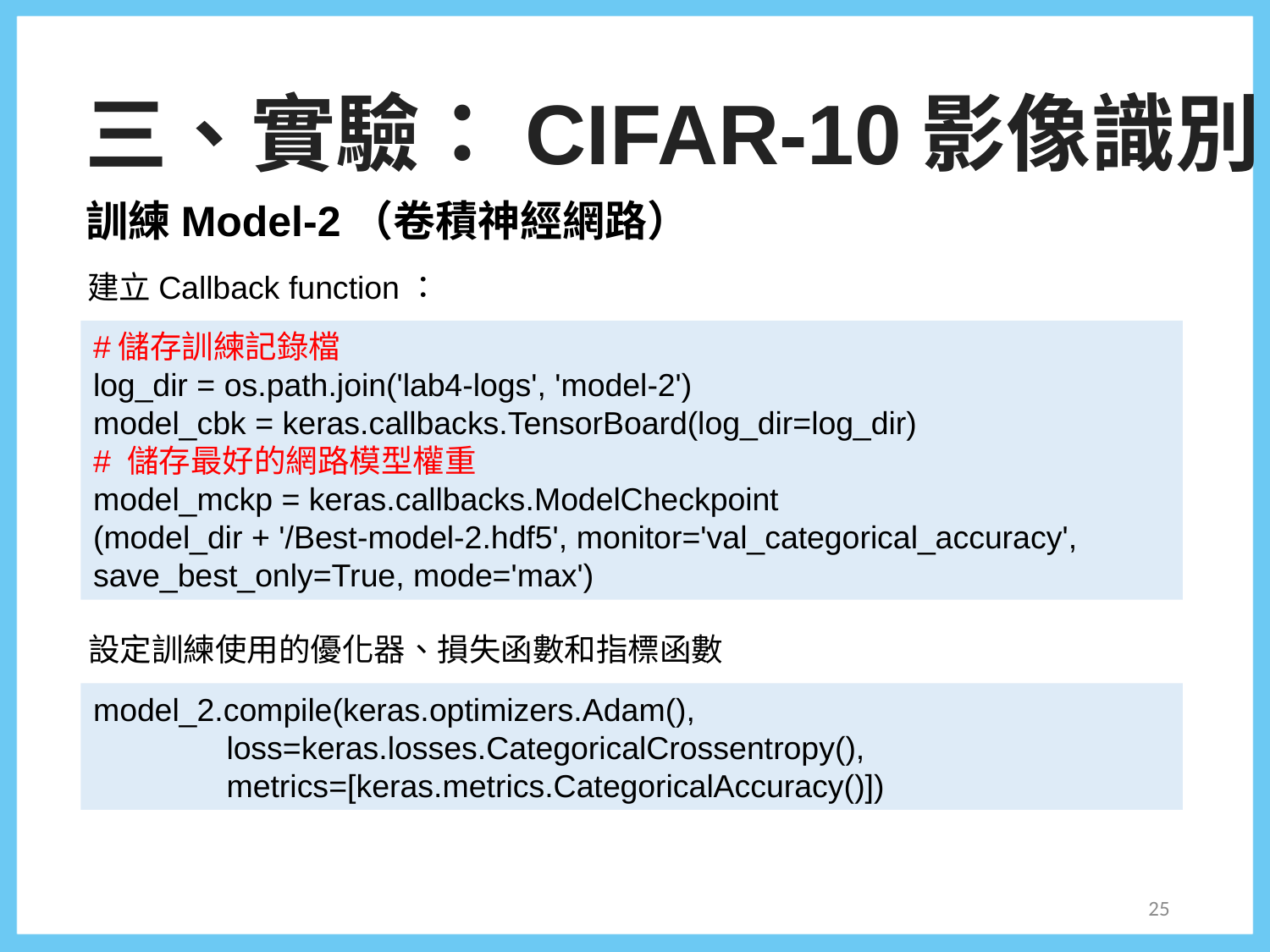

三、實驗：CIFAR-10影像識別
訓練Model-2（卷積神經網路）
建立Callback function：
#儲存訓練記錄檔
log_dir = os.path.join('lab4-logs', 'model-2')
model_cbk = keras.callbacks.TensorBoard(log_dir=log_dir)
# 儲存最好的網路模型權重
model_mckp = keras.callbacks.ModelCheckpoint
(model_dir + '/Best-model-2.hdf5', monitor='val_categorical_accuracy', save_best_only=True, mode='max')
設定訓練使用的優化器、損失函數和指標函數

model_2.compile(keras.optimizers.Adam(),
               loss=keras.losses.CategoricalCrossentropy(),
               metrics=[keras.metrics.CategoricalAccuracy()])
25